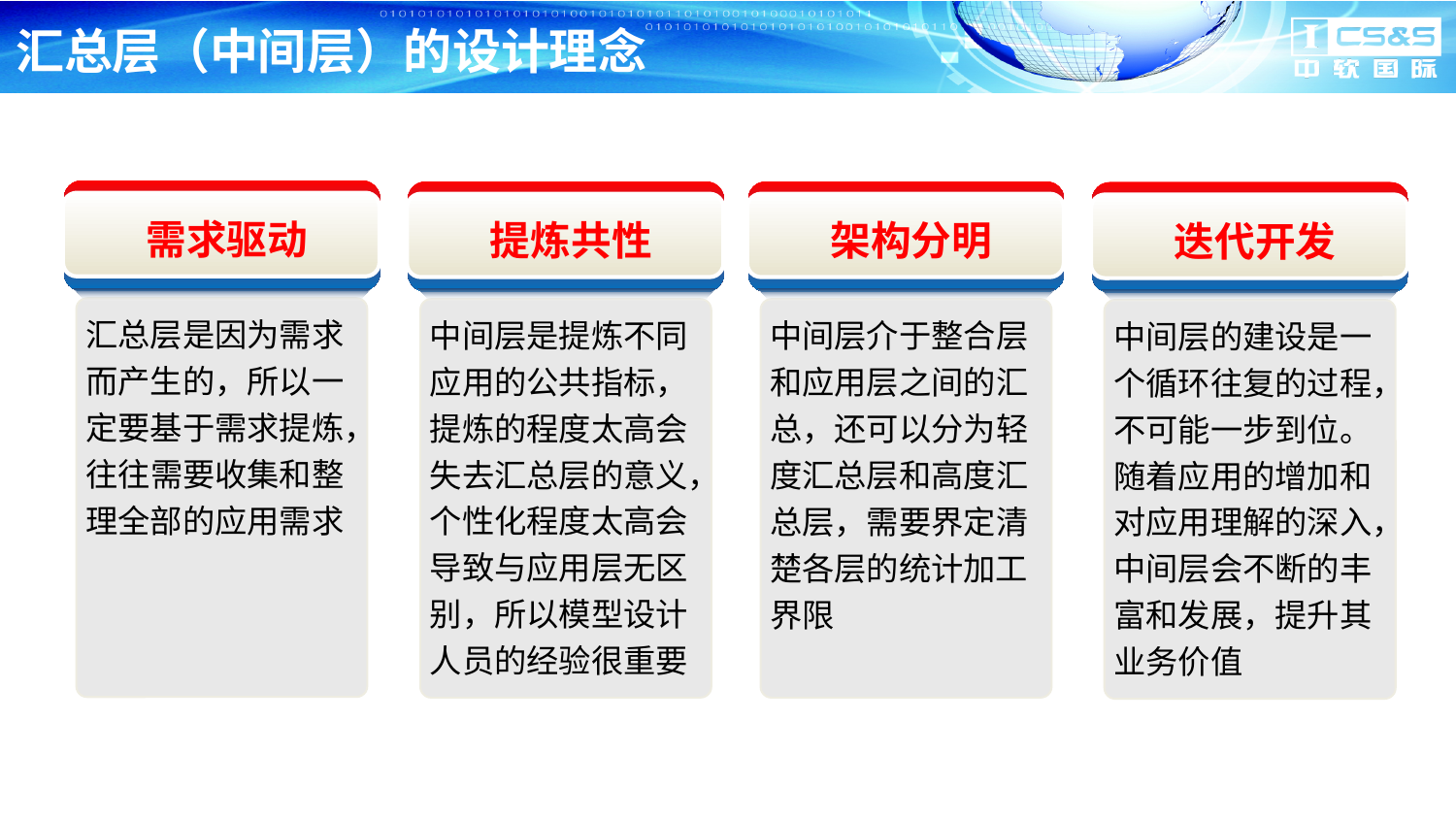

# 汇总层（中间层）的设计理念

需求驱动

汇总层是因为需求而产生的，所以一定要基于需求提炼，往往需要收集和整理全部的应用需求

提炼共性

中间层是提炼不同应用的公共指标，提炼的程度太高会失去汇总层的意义，个性化程度太高会导致与应用层无区别，所以模型设计人员的经验很重要

架构分明

中间层介于整合层和应用层之间的汇总，还可以分为轻度汇总层和高度汇总层，需要界定清楚各层的统计加工界限

迭代开发

中间层的建设是一个循环往复的过程，不可能一步到位。随着应用的增加和对应用理解的深入，中间层会不断的丰富和发展，提升其业务价值